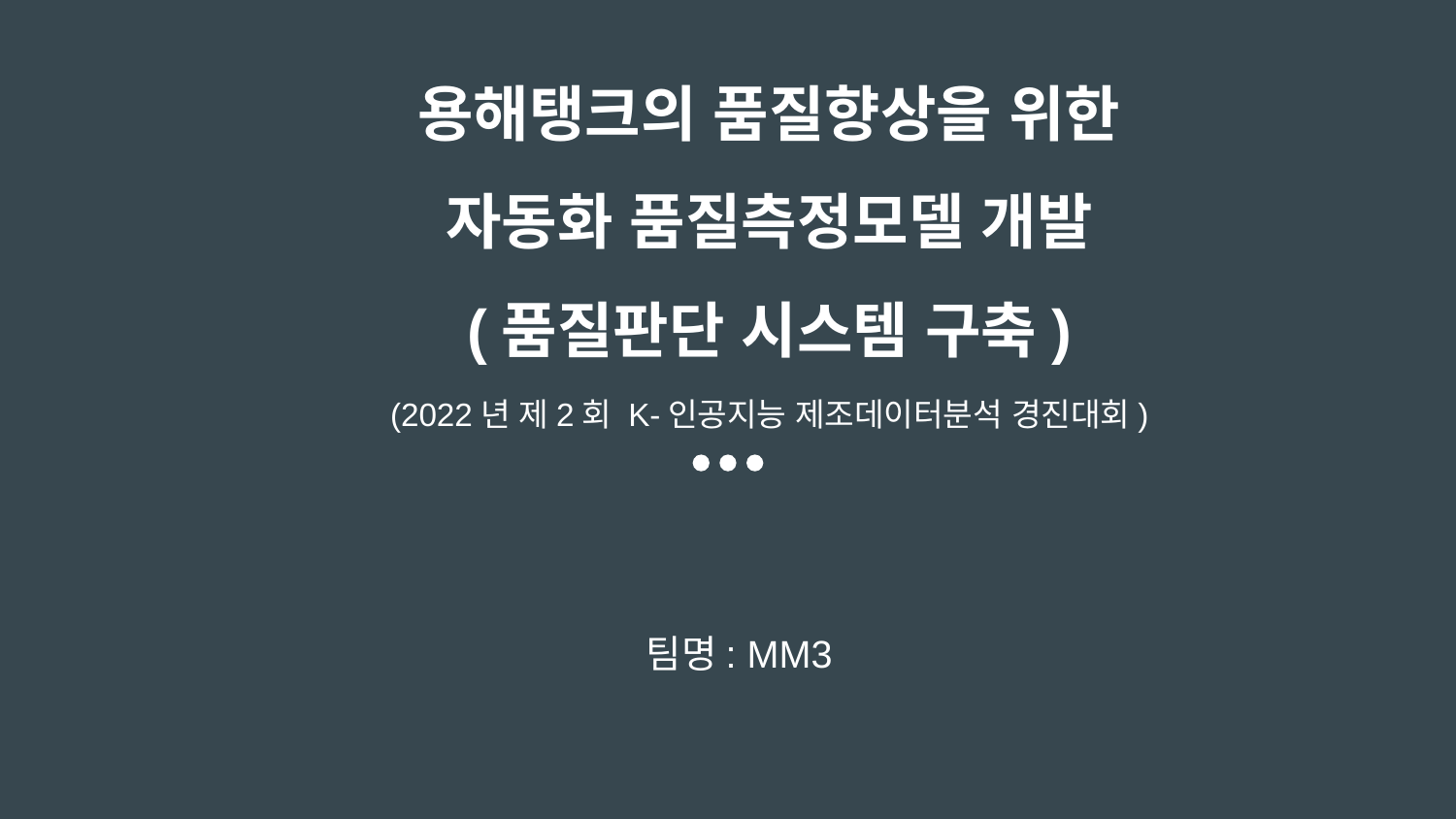

용해탱크의 품질향상을 위한
자동화 품질측정모델 개발
(품질판단 시스템 구축)
(2022년 제2회 K-인공지능 제조데이터분석 경진대회)
#
팀명: MM3